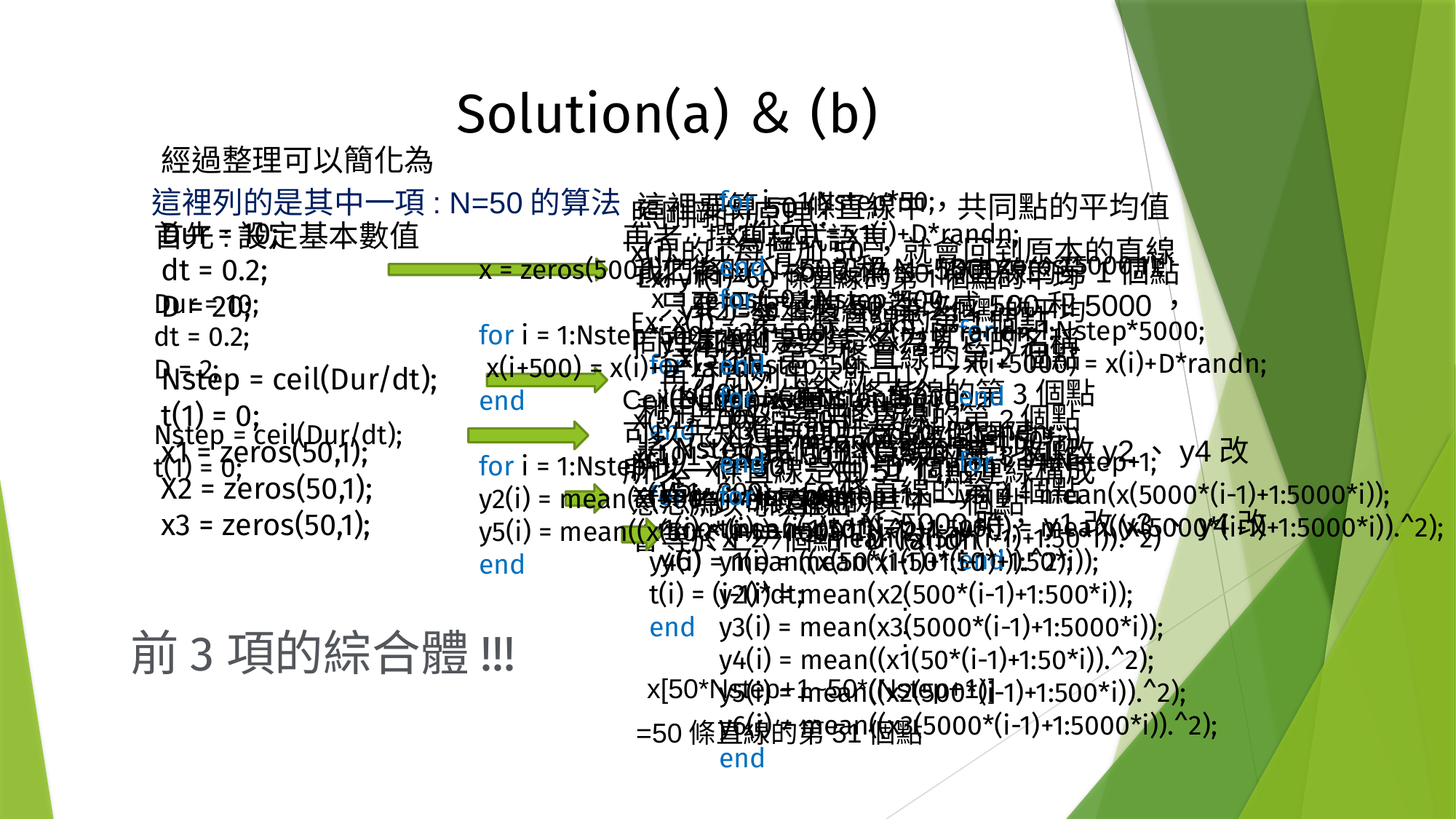

Solution(a)＆(b)
#
經過整理可以簡化為

Dur = 10;
dt = 0.2;
D = 20;

Nstep = ceil(Dur/dt);
t(1) = 0;
x1 = zeros(50,1);
X2 = zeros(50,1);
x3 = zeros(50,1);

這裡列的是其中一項: N=50的算法
   for i = 1:Nstep*50;
    x1(i+50) = x1(i)+D*randn;
   end
   for i = 1:Nstep*500;
    x2(i+500) = x2(i)+D*randn;
   end
   for i = 1:Nstep*5000;
    x3(i+5000) = x3(i)+D*randn;
   end
   for i = 1:Nstep+1;
   t(i) = (i-1)*dt;
   y1(i) = mean(x1(50*(i-1)+1:50*i));
   y2(i) = mean(x2(500*(i-1)+1:500*i));
   y3(i) = mean(x3(5000*(i-1)+1:5000*i));
   y4(i) = mean((x1(50*(i-1)+1:50*i)).^2);
   y5(i) = mean((x2(500*(i-1)+1:500*i)).^2);
   y6(i) = mean((x3(5000*(i-1)+1:5000*i)).^2);
   end

這裡要算50條直線中，共同點的平均值

Ex: y1(1)=50條直線的第1個點的平均
      y1(2)=50條直線的第2個點的平均
                             :
                             :
利用一開始算出的規則，
將Nstep用(i-1)代進去就可以了
照剛剛的原理:
x(i)的i每增加50，就會回到原本的直線

Ex: x(1) = 第一條直線的第1個點
      x(51) = 第一條直線的第2個點
      x(101) = 第一條直線的第3個點

所以 x(i+50) = x(i)+D*randn
意思為一條直線的其中一個點
會等於上一個點+D*randn

首先:設定基本數值

Dur = 10;
dt = 0.2;
D = 2;

Nstep = ceil(Dur/dt);
t(1) = 0;

再者:撰寫程式語言
   x = zeros(5000,1);

   for i = 1:Nstep*5000;
    x(i+5000) = x(i)+D*randn;
   end

   for i = 1:Nstep+1;
   y3(i) = mean(x(5000*(i-1)+1:5000*i));
   y6(i) = mean((x(5000*(i-1)+1:5000*i)).^2);
   end

之後的N=500和N=5000，
只要把左邊的50都改成500和5000，
y1和y4另外命名為其它的名稱
再分別列出來就可以了

          (我們在N=500時，y1改y2、y4改y5
                        N=5000時，y1改y3、y4改y6)
   x = zeros(500,1);

   for i = 1:Nstep*500;
    x(i+500) = x(i)+D*randn;
   end

   for i = 1:Nstep+1;
   y2(i) = mean(x(500*(i-1)+1:500*i));
   y5(i) = mean((x(500*(i-1)+1:500*i)).^2);
   end

我們將x(1~50)設為50條直線的第1個點

同理可知:

x(51~100)   = 50條直線的第2個點
x(101~150) = 50條直線的第3個點
x(151~200) = 50條直線的第4個點
                                :
                                :
                                :
                                :

   x = zeros(50,1);

   for i = 1:Nstep*50;
    x(i+50) = x(i)+D*randn;
   end

   for i = 1:Nstep+1;
   y1(i) = mean(x(50*(i-1)+1:50*i));
   y4(i) = mean((x(50*(i-1)+1:50*i)).^2);
   t(i) = (i-1)*dt;
   end

這裡則是要算〈x^2〉

上面已經算出
〈x〉= mean(x(50*(i-1)+1:50*i))

所以可以推出
〈x^2〉= mean((x(50*(i-1)+1:50*i)).^2)

Ceil(Dur/dt)=50
可以先知道時間共有50個間隔，
所以一條直線是由51個點連線構成

前3項的綜合體!!!
x[50*Nstep+1~50*(Nstep+1)]
=50條直線的第51個點